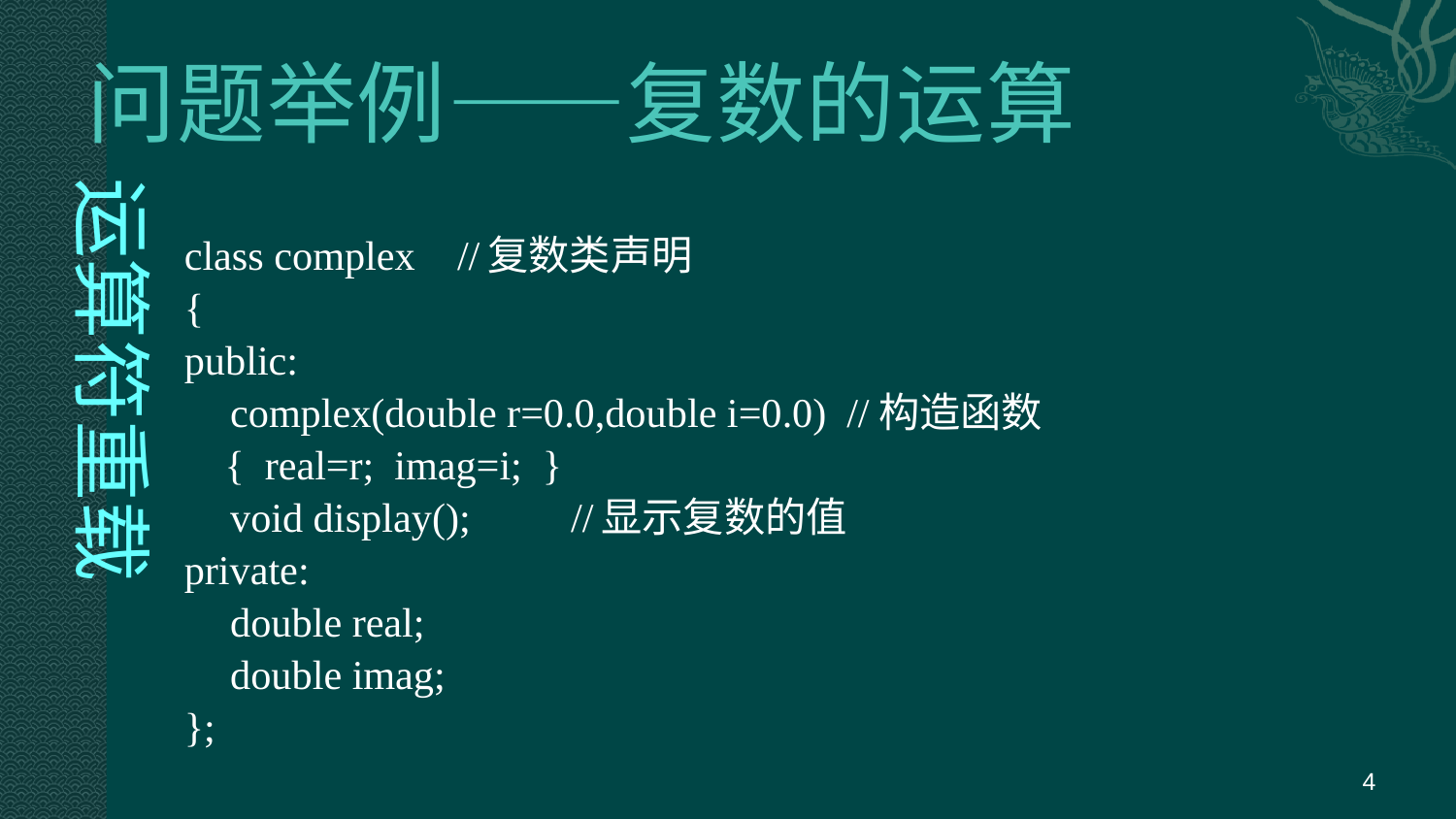

# 问题举例——复数的运算
运算符重载
class complex	//复数类声明
{
public:
	complex(double r=0.0,double i=0.0)  //构造函数
    {  real=r;  imag=i;  }
	void display();	//显示复数的值
private:
	double real;
	double imag;
};
4